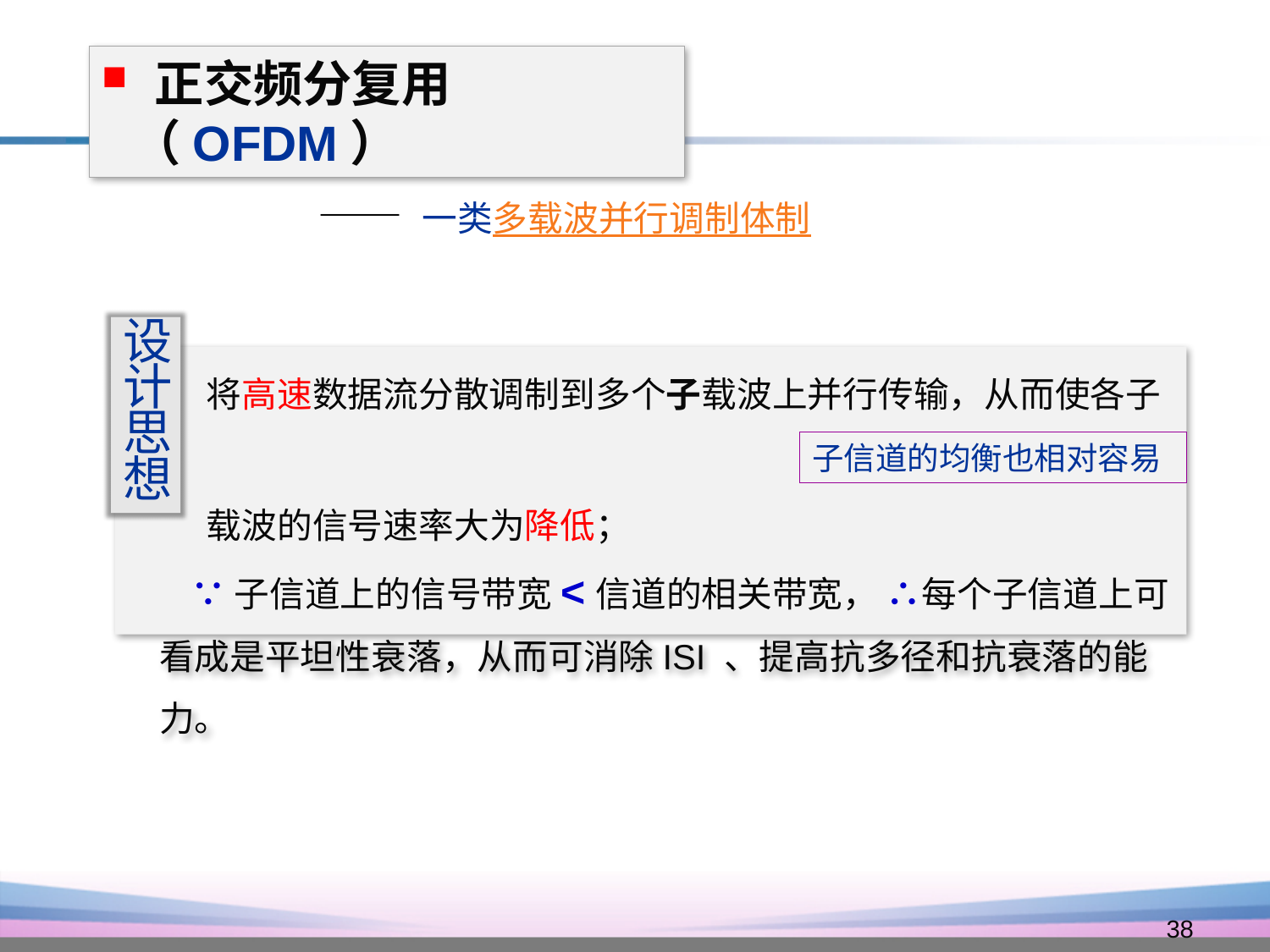

正交频分复用（OFDM）
—— 一类多载波并行调制体制
设计思想
         将高速数据流分散调制到多个子载波上并行传输，从而使各子
         载波的信号速率大为降低；
        ∵子信道上的信号带宽<信道的相关带宽， ∴每个子信道上可看成是平坦性衰落，从而可消除ISI 、提高抗多径和抗衰落的能力。
子信道的均衡也相对容易
38